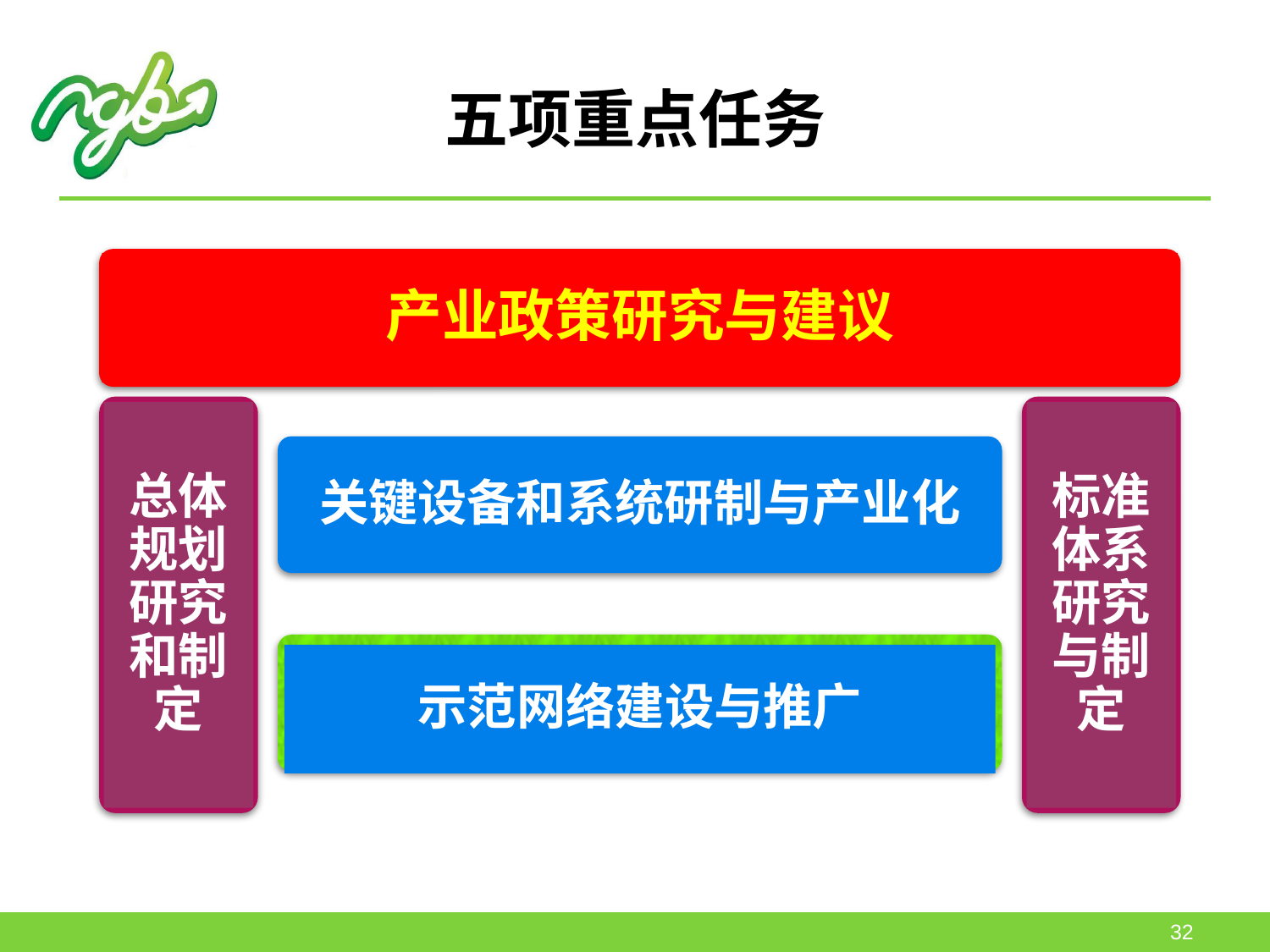

# 五项重点任务

产业政策研究与建议

总体规划研究和制定

标准体系研究与制定

关键设备和系统研制与产业化

示范网络建设与推广
32